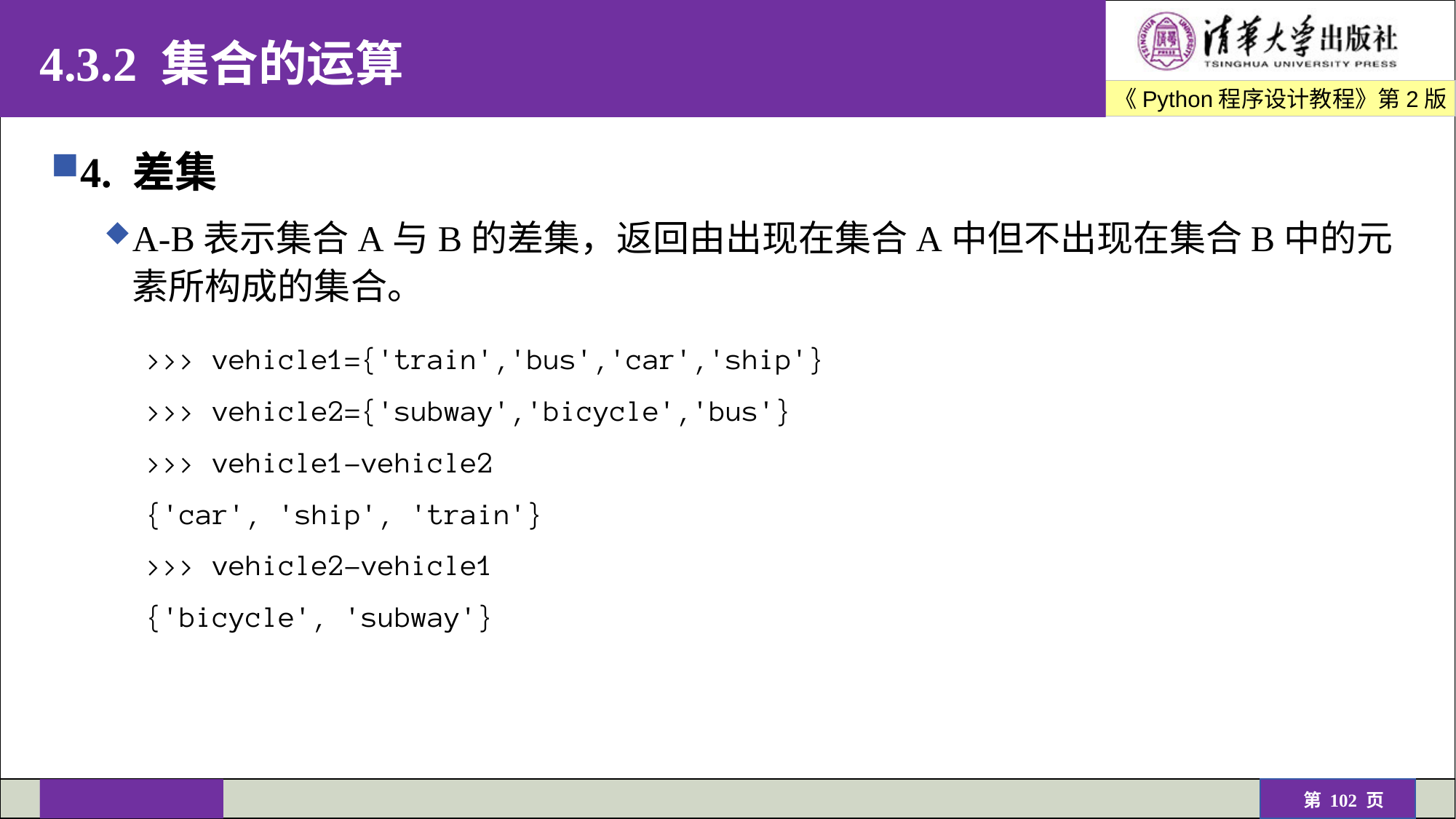

# 4.3.2 集合的运算
4. 差集
A-B表示集合A与B的差集，返回由出现在集合A中但不出现在集合B中的元素所构成的集合。
>>> vehicle1={'train','bus','car','ship'}
>>> vehicle2={'subway','bicycle','bus'}
>>> vehicle1-vehicle2
{'car', 'ship', 'train'}
>>> vehicle2-vehicle1
{'bicycle', 'subway'}